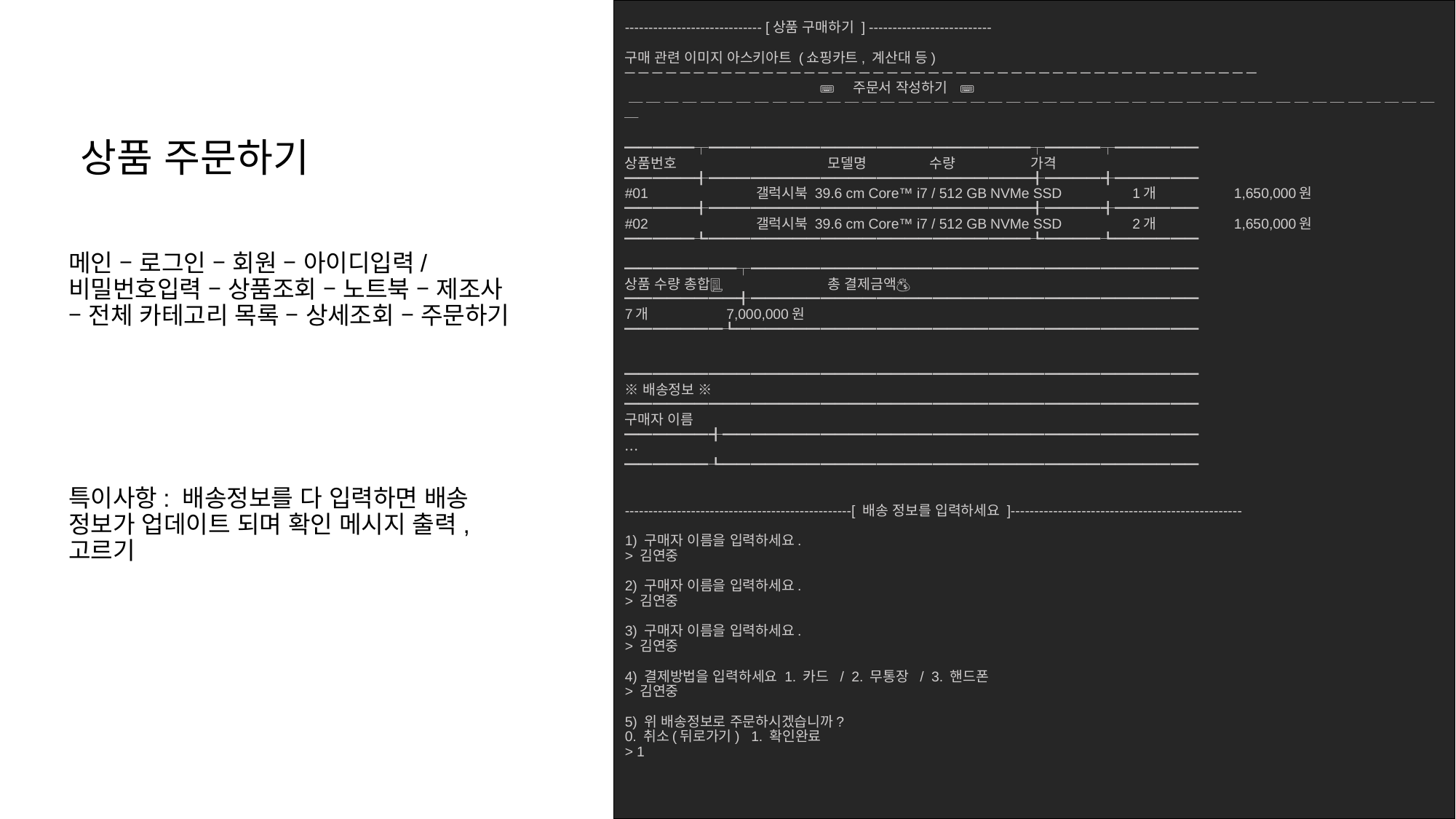

# ----------------------------- [상품 구매하기 ] -------------------------- 구매 관련 이미지 아스키아트 (쇼핑카트, 계산대 등) ─ ─ ─ ─ ─ ─ ─ ─ ─ ─ ─ ─ ─ ─ ─ ─ ─ ─ ─ ─ ─ ─ ─ ─ ─ ─ ─ ─ ─ ─ ─ ─ ─ ─ ─ ─ ─ ─ ─ ─ ─ ─ ─ ─ ─ ─ ⌨    주문서 작성하기   ⌨ ─ ─ ─ ─ ─ ─ ─ ─ ─ ─ ─ ─ ─ ─ ─ ─ ─ ─ ─ ─ ─ ─ ─ ─ ─ ─ ─ ─ ─ ─ ─ ─ ─ ─ ─ ─ ─ ─ ─ ─ ─ ─ ─ ─ ─ ─ ━━━━━┬━━━━━━━━━━━━━━━━━━━━━━━┬━━━━┬━━━━━━ 상품번호	         	모델명		수량	가격 ━━━━━╉━━━━━━━━━━━━━━━━━━━━━━━╉━━━━╉━━━━━━ #01	       갤럭시북 39.6 cm Core™ i7 / 512 GB NVMe SSD	1개	1,650,000원 ━━━━━╉━━━━━━━━━━━━━━━━━━━━━━━╉━━━━╉━━━━━━ #02	       갤럭시북 39.6 cm Core™ i7 / 512 GB NVMe SSD	2개	1,650,000원 ━━━━━┺━━━━━━━━━━━━━━━━━━━━━━━┺━━━━┺━━━━━━ ━━━━━━━━┬━━━━━━━━━━━━━━━━━━━━━━━━━━━━━━━━ 상품 수량 총합📃	         		총 결제금액💰 ━━━━━━━━╉━━━━━━━━━━━━━━━━━━━━━━━━━━━━━━━━ 7개			7,000,000원 ━━━━━━━┺━━━━━━━━━━━━━━━━━━━━━━━━━━━━━━━━━ ━━━━━━━━━━━━━━━━━━━━━━━━━━━━━━━━━━━━━━━━━ ※ 배송정보 ※ ━━━━━━━━━━━━━━━━━━━━━━━━━━━━━━━━━━━━━━━━━ 구매자 이름 ━━━━━━╉━━━━━━━━━━━━━━━━━━━━━━━━━━━━━━━━━━ … ━━━━━━┺━━━━━━━━━━━━━━━━━━━━━━━━━━━━━━━━━━ ------------------------------------------------[ 배송 정보를 입력하세요 ]------------------------------------------------- 1) 구매자 이름을 입력하세요. > 김연중 2) 구매자 이름을 입력하세요. > 김연중 3) 구매자 이름을 입력하세요. > 김연중 4) 결제방법을 입력하세요 1. 카드  /  2. 무통장  /  3. 핸드폰 > 김연중 5) 위 배송정보로 주문하시겠습니까? 0. 취소(뒤로가기)   1. 확인완료 > 1
상품 주문하기
메인 – 로그인 – 회원 – 아이디입력/비밀번호입력 – 상품조회 – 노트북 – 제조사 – 전체 카테고리 목록 – 상세조회 – 주문하기
특이사항: 배송정보를 다 입력하면 배송 정보가 업데이트 되며 확인 메시지 출력, 고르기